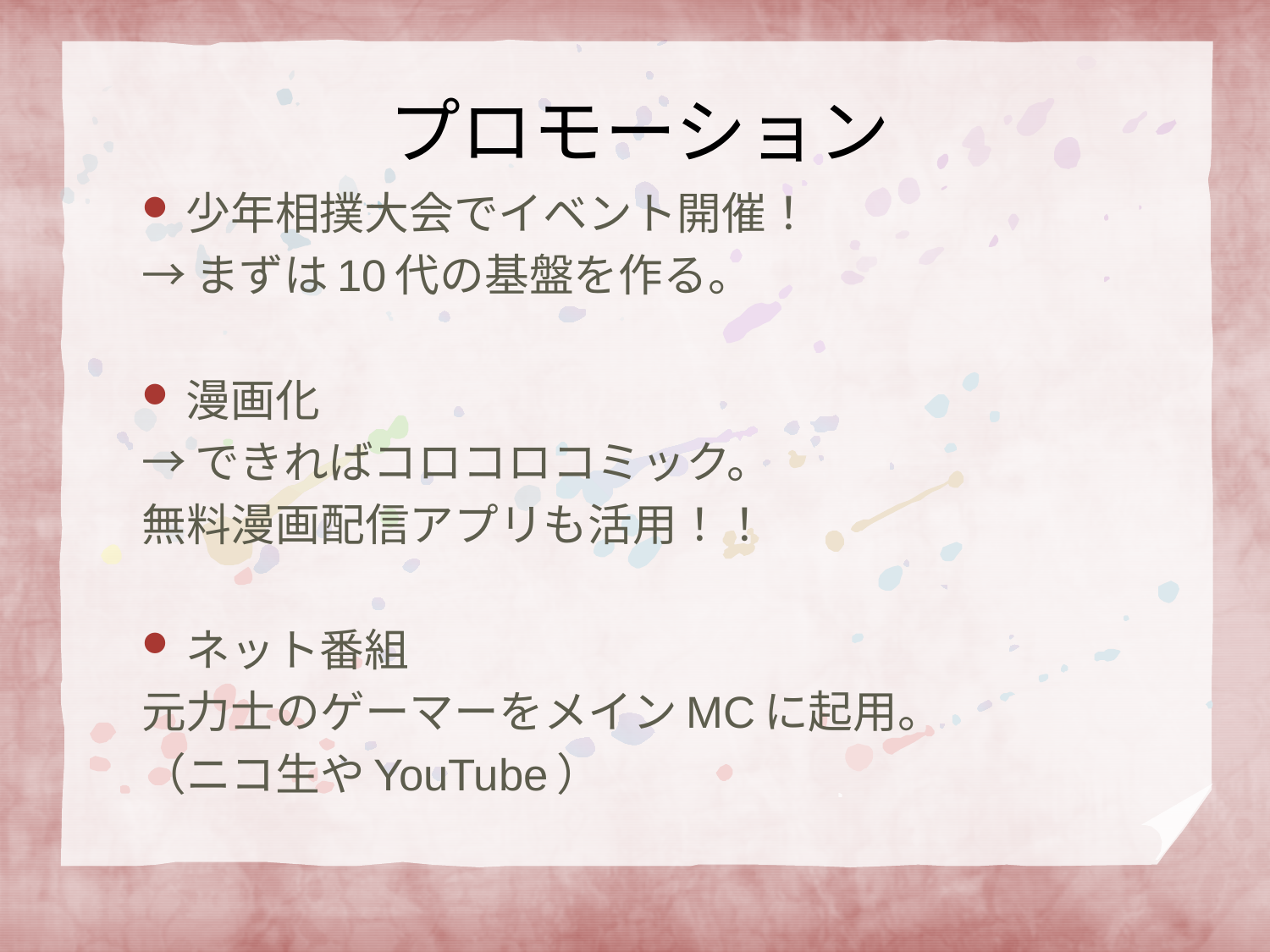

# プロモーション
少年相撲大会でイベント開催！
→まずは10代の基盤を作る。

漫画化
→できればコロコロコミック。
無料漫画配信アプリも活用！！

ネット番組
元力士のゲーマーをメインMCに起用。
（ニコ生やYouTube）